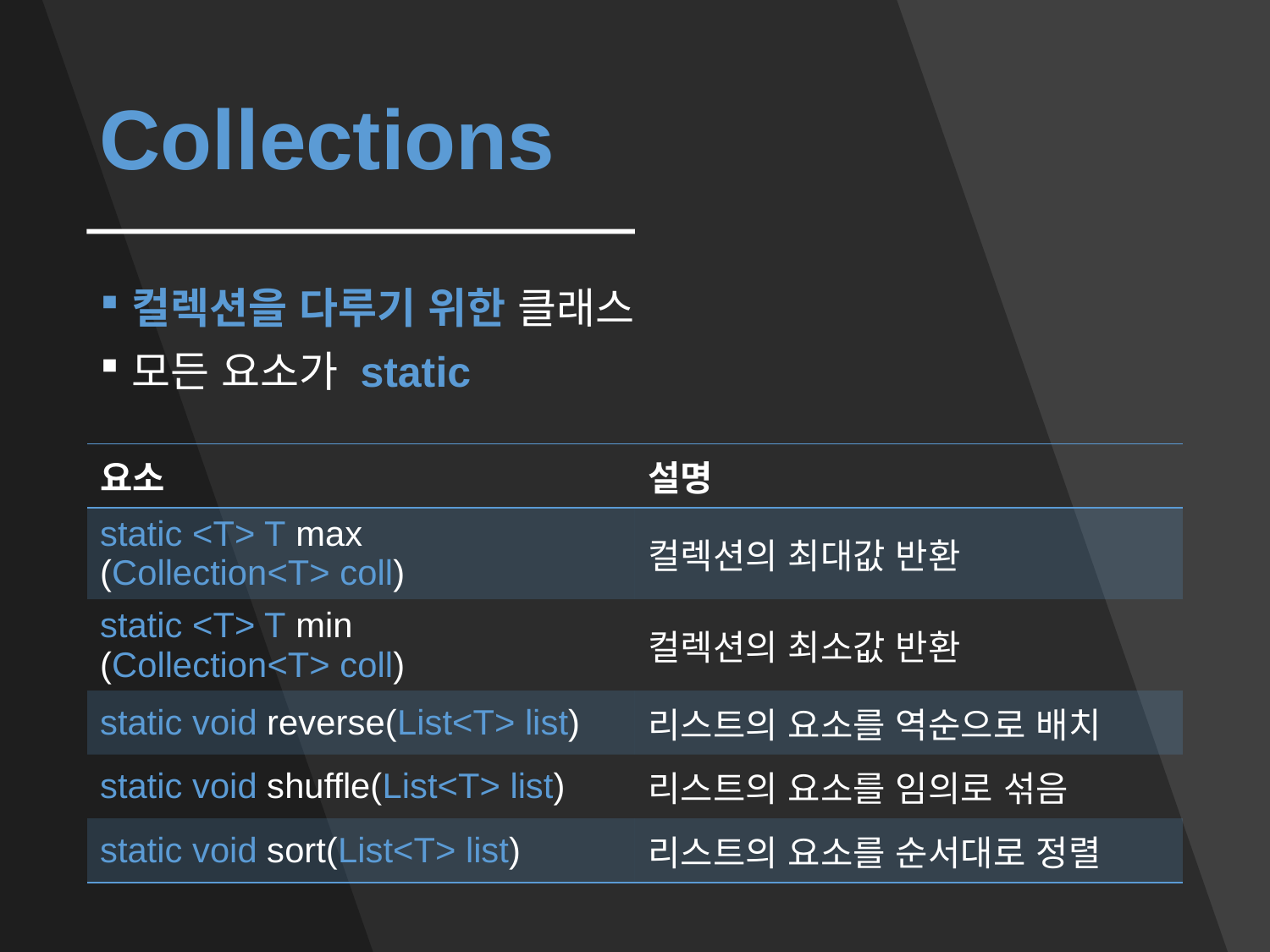

# Collections

컬렉션을 다루기 위한 클래스
모든 요소가 static
| 요소 | 설명 |
| --- | --- |
| static <T> T max (Collection<T> coll) | 컬렉션의 최대값 반환 |
| static <T> T min (Collection<T> coll) | 컬렉션의 최소값 반환 |
| static void reverse(List<T> list) | 리스트의 요소를 역순으로 배치 |
| static void shuffle(List<T> list) | 리스트의 요소를 임의로 섞음 |
| static void sort(List<T> list) | 리스트의 요소를 순서대로 정렬 |